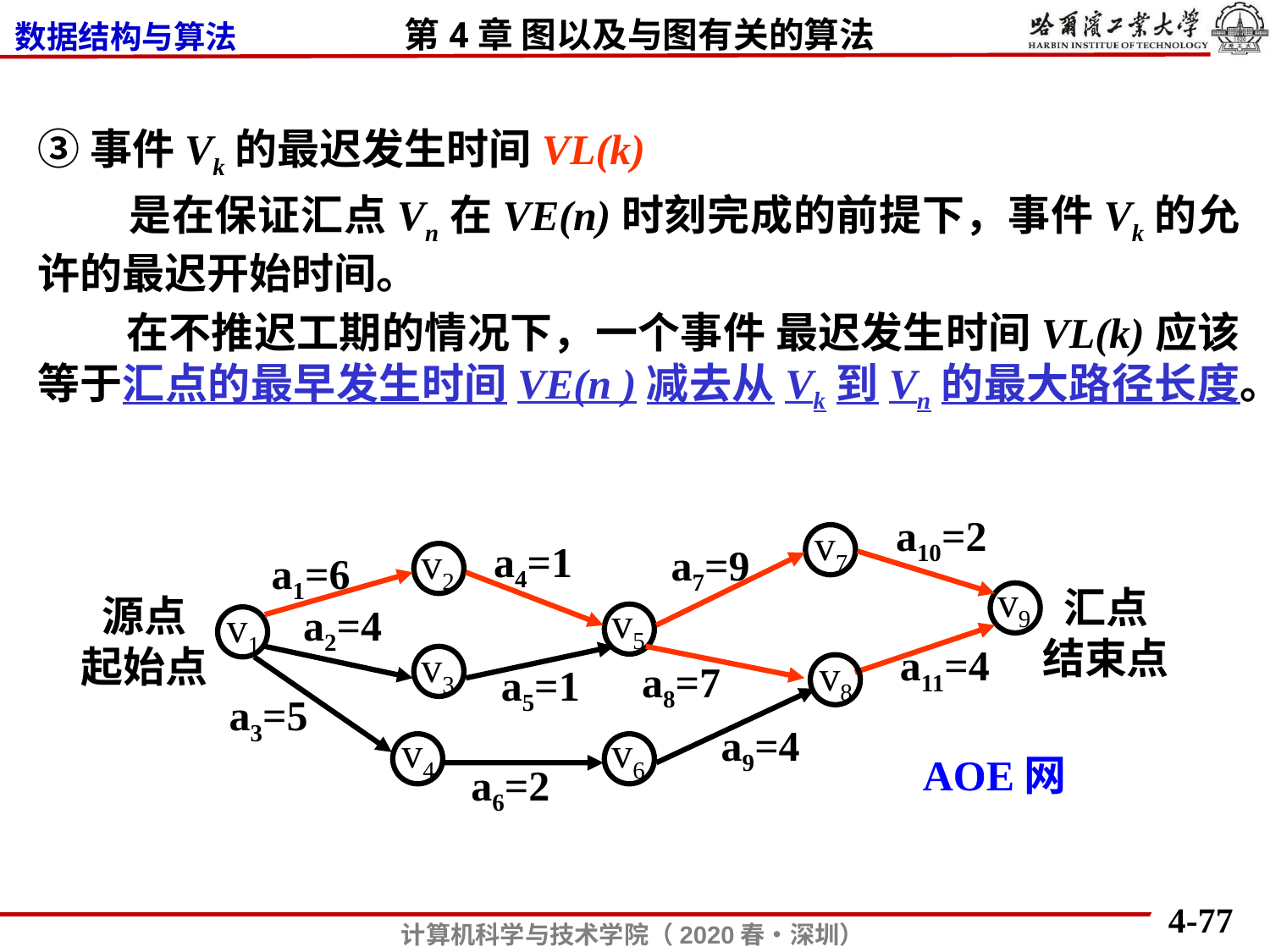

③事件Vk的最迟发生时间VL(k)
        是在保证汇点Vn在VE(n)时刻完成的前提下，事件Vk的允许的最迟开始时间。
        在不推迟工期的情况下，一个事件 最迟发生时间VL(k)应该等于汇点的最早发生时间VE(n )减去从Vk到Vn的最大路径长度。
a10=2
v7

a4=1
v2
a7=9
a1=6

v9

汇点
结束点
源点
起始点

v5
a2=4
v1

a11=4
v3
v8

a8=7
a5=1

a3=5

a9=4
v4
v6

AOE网
a6=2